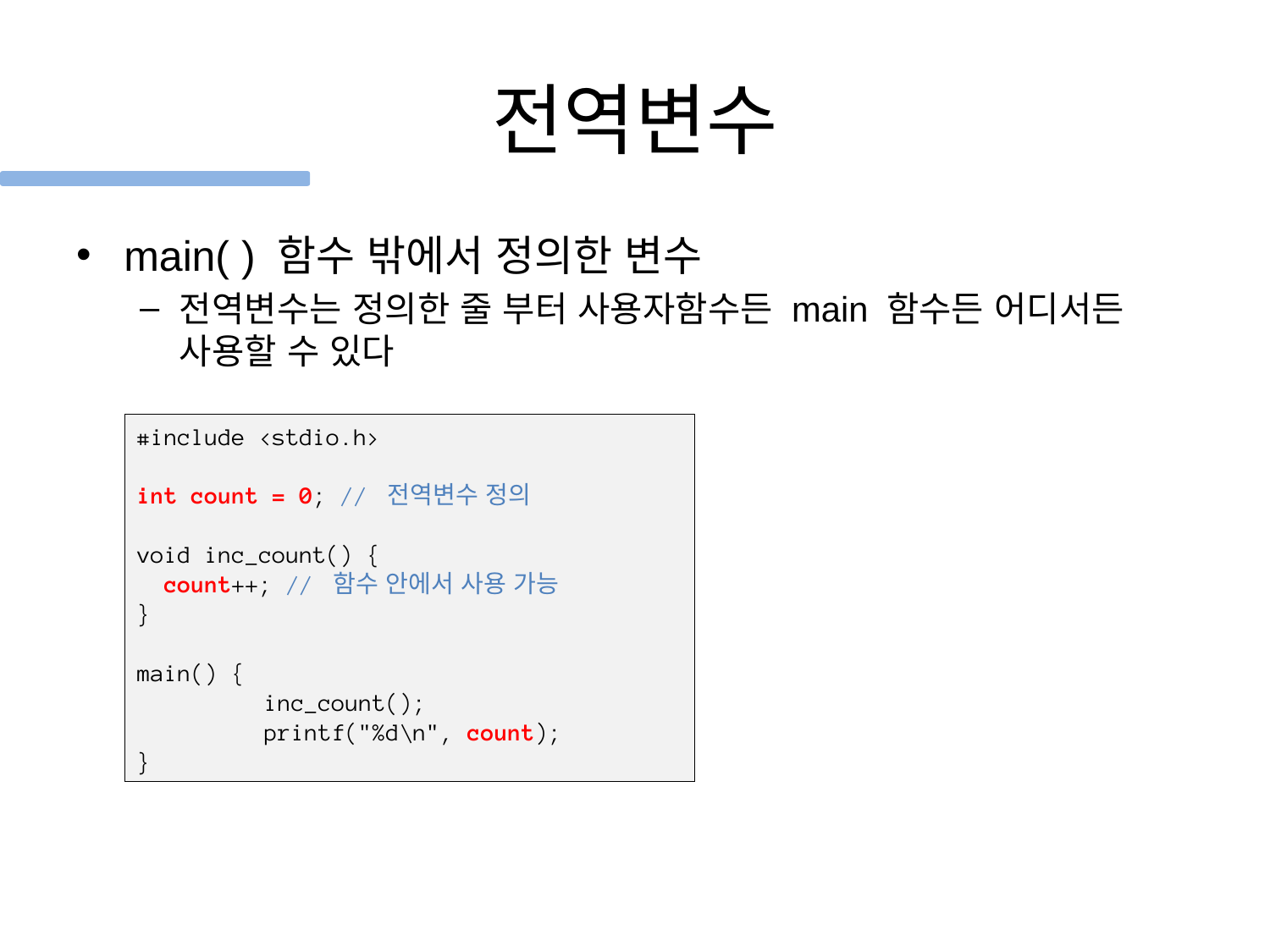

# 전역변수

main( ) 함수 밖에서 정의한 변수
전역변수는 정의한 줄 부터 사용자함수든 main 함수든 어디서든 사용할 수 있다
#include <stdio.h>

int count = 0; // 전역변수 정의

void inc_count() {
  count++; // 함수 안에서 사용 가능
}

main() {
	inc_count();
	printf("%d\n", count);
}